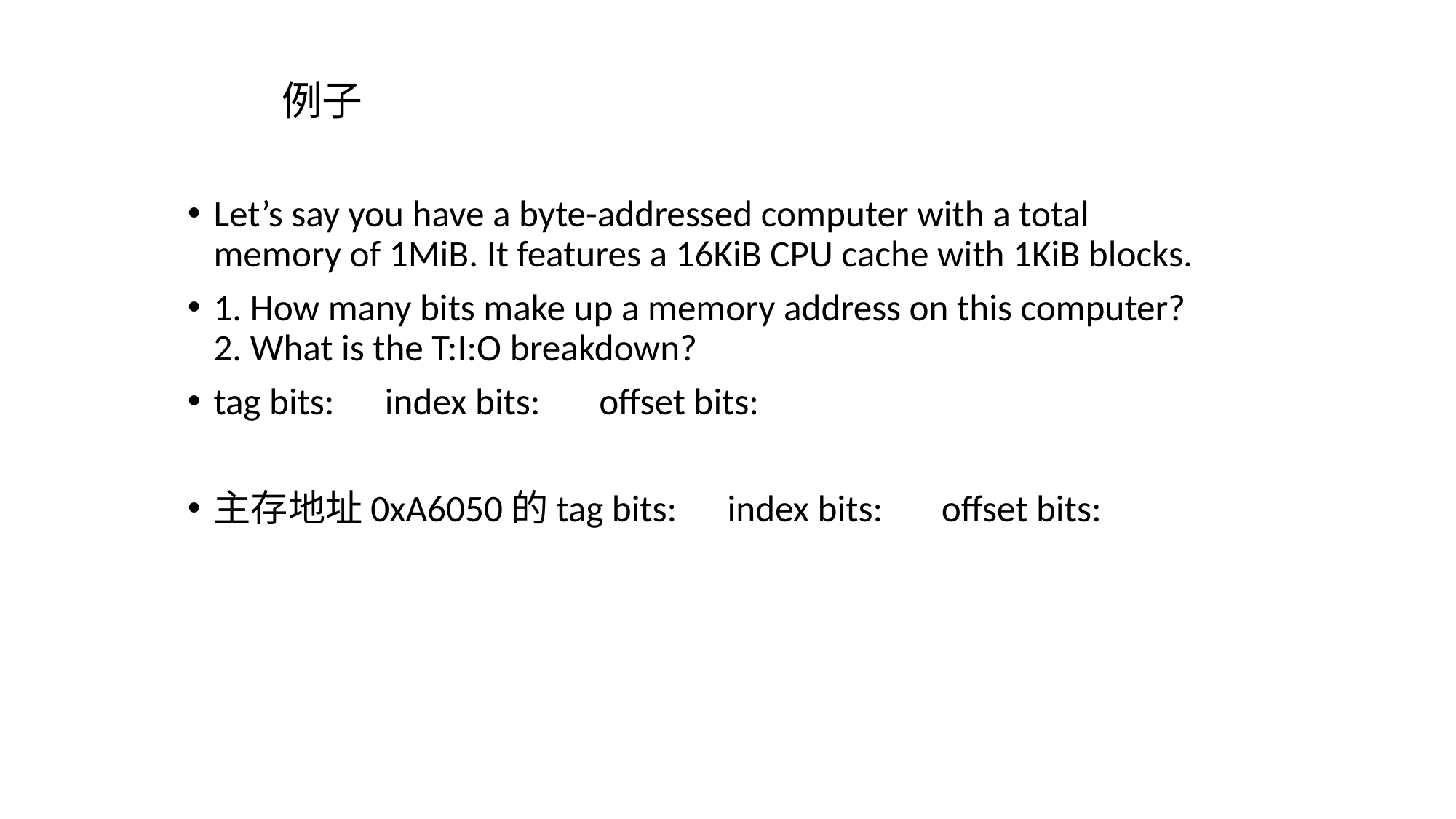

# 例子
Let’s say you have a byte-addressed computer with a total memory of 1MiB. It features a 16KiB CPU cache with 1KiB blocks.
1. How many bits make up a memory address on this computer? 2. What is the T:I:O breakdown?
tag bits:      index bits:       offset bits:

主存地址0xA6050的tag bits:      index bits:       offset bits: